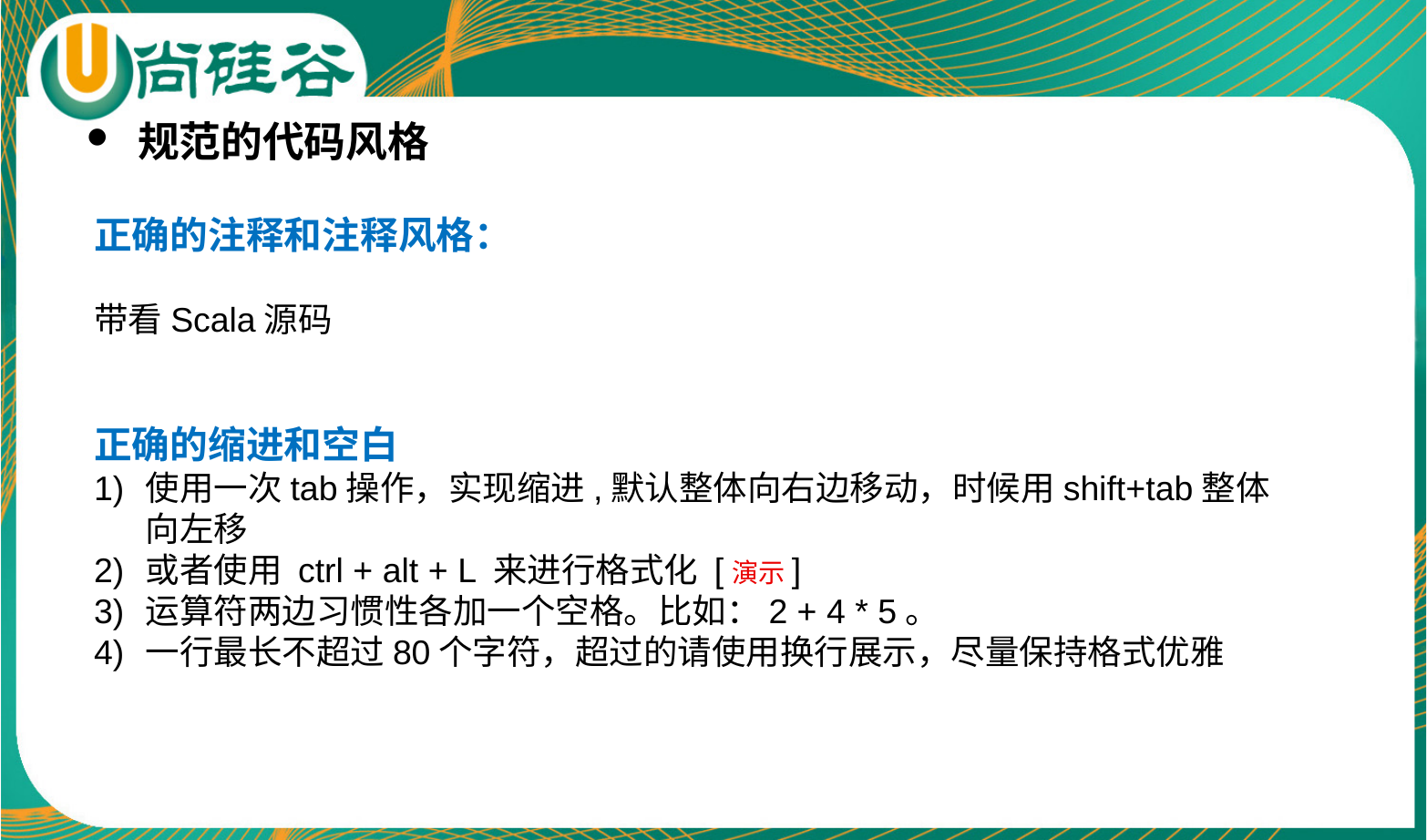

规范的代码风格
正确的注释和注释风格：

带看Scala源码

正确的缩进和空白
使用一次tab操作，实现缩进,默认整体向右边移动，时候用shift+tab整体向左移
或者使用 ctrl + alt + L 来进行格式化 [演示]
运算符两边习惯性各加一个空格。比如：2 + 4 * 5。
一行最长不超过80个字符，超过的请使用换行展示，尽量保持格式优雅